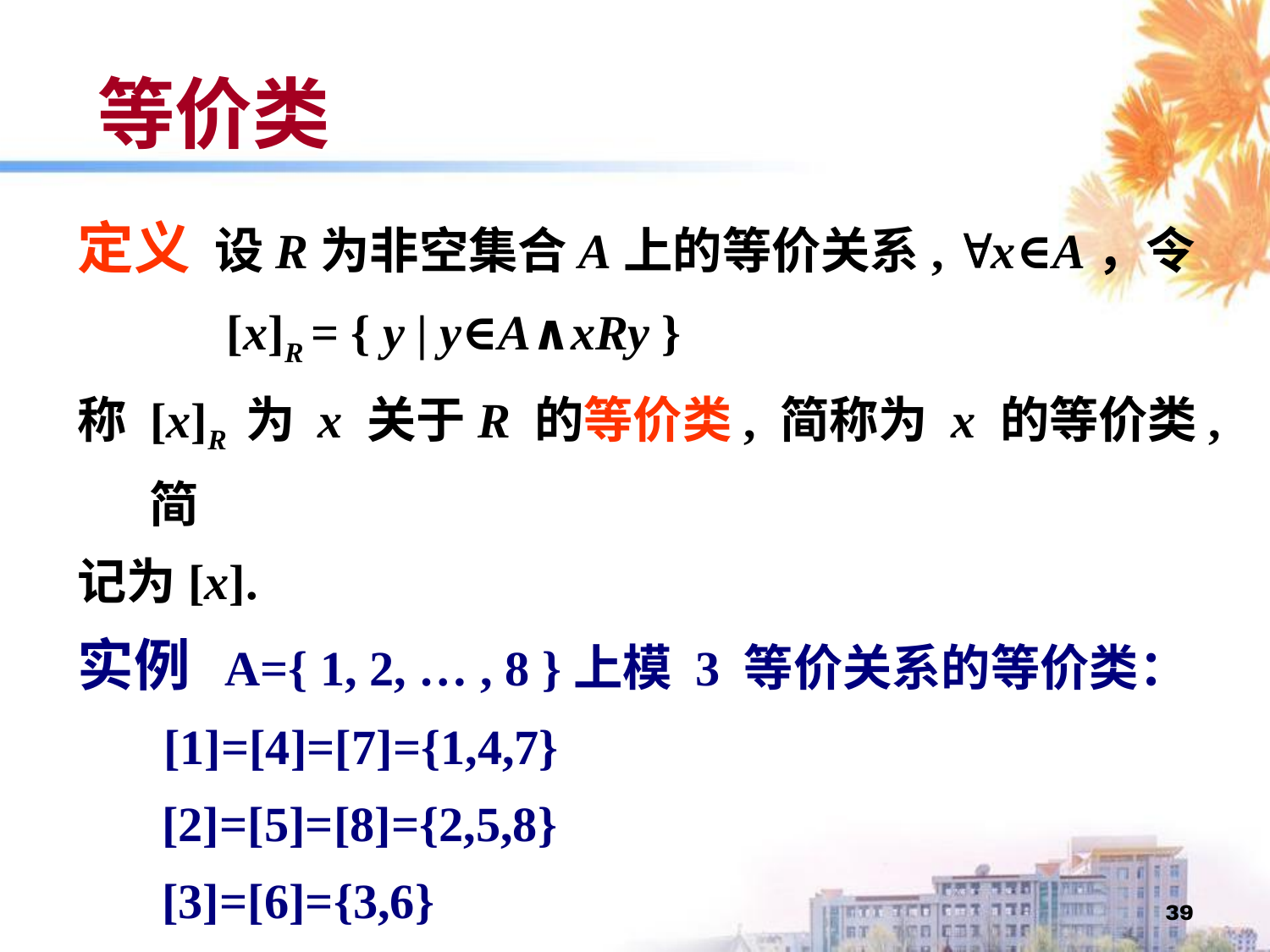

# 等价类
定义  设R为非空集合A上的等价关系, ∀x∈A，令
        [x]R = { y | y∈A∧xRy }
称 [x]R 为 x 关于R 的等价类, 简称为 x 的等价类, 简
记为[x].
实例  A={ 1, 2, … , 8 }上模 3 等价关系的等价类：
       [1]=[4]=[7]={1,4,7}
   [2]=[5]=[8]={2,5,8}
   [3]=[6]={3,6}
39